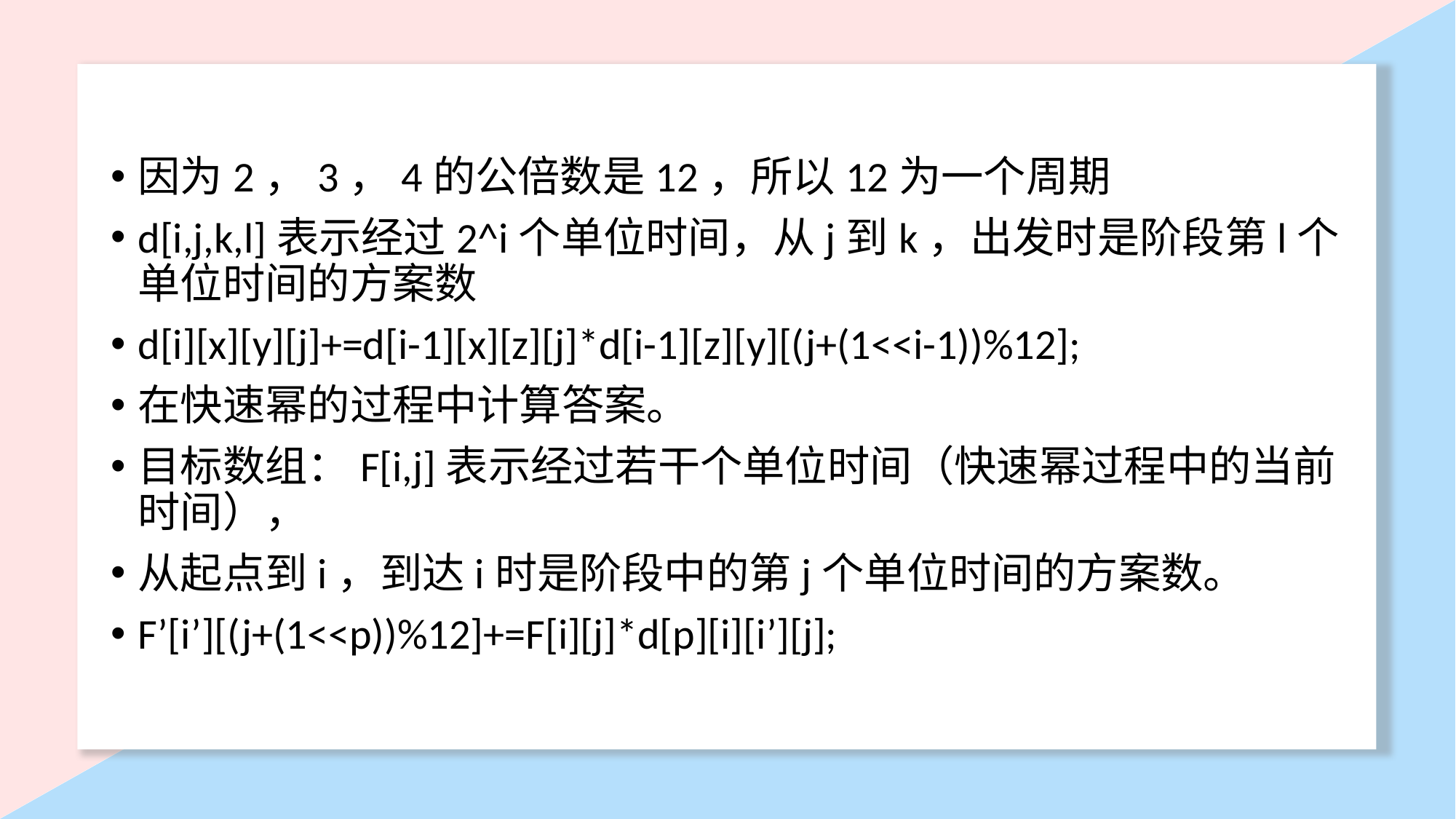

因为2，3，4的公倍数是12，所以12为一个周期
d[i,j,k,l]表示经过2^i个单位时间，从j到k，出发时是阶段第l个单位时间的方案数
d[i][x][y][j]+=d[i-1][x][z][j]*d[i-1][z][y][(j+(1<<i-1))%12];
在快速幂的过程中计算答案。
目标数组：F[i,j]表示经过若干个单位时间（快速幂过程中的当前时间），
从起点到i，到达i时是阶段中的第j个单位时间的方案数。
F’[i’][(j+(1<<p))%12]+=F[i][j]*d[p][i][i’][j];